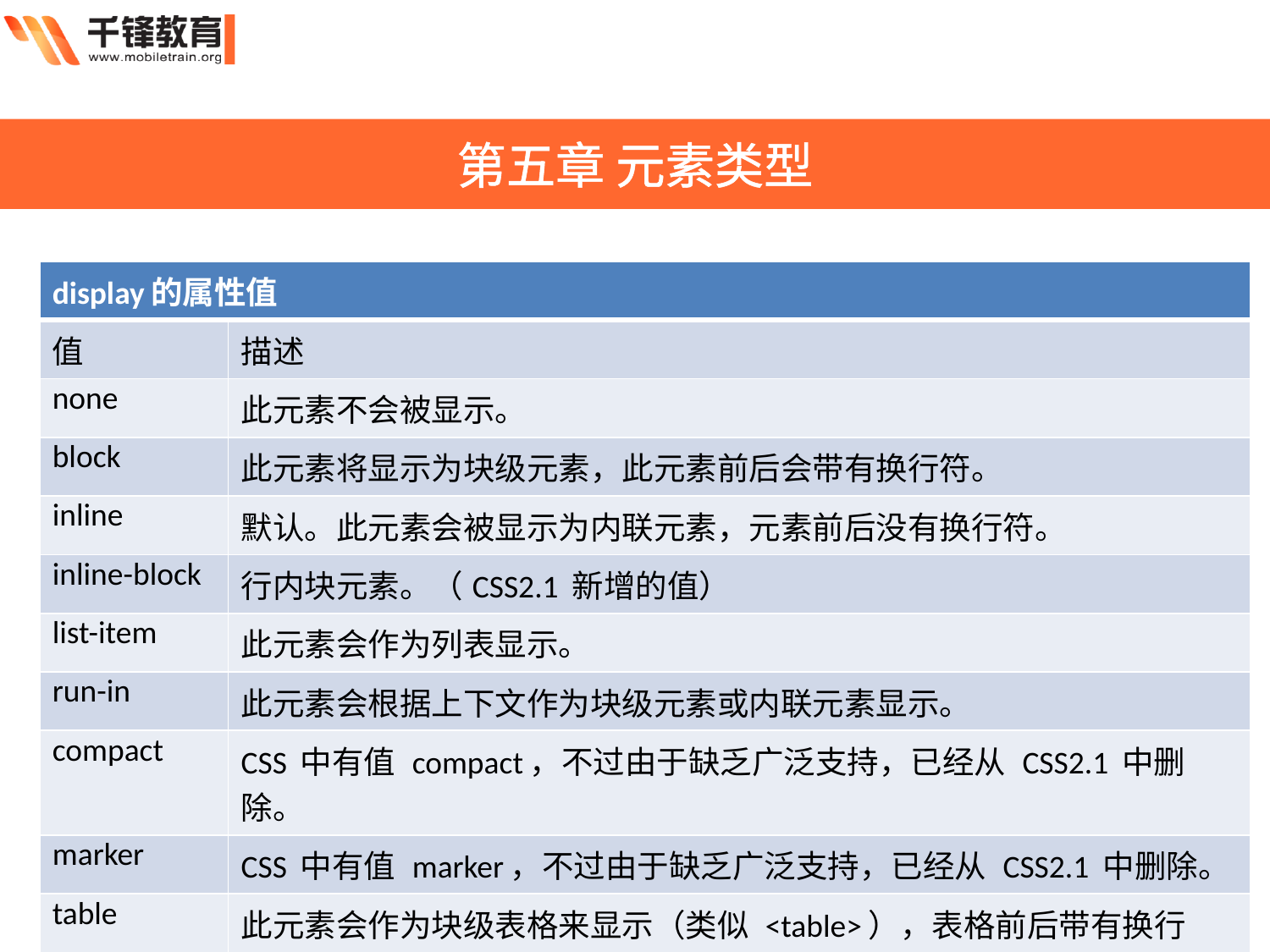

第五章 元素类型
| display的属性值 |  |
| --- | --- |
| 值 | 描述 |
| none | 此元素不会被显示。 |
| block | 此元素将显示为块级元素，此元素前后会带有换行符。 |
| inline | 默认。此元素会被显示为内联元素，元素前后没有换行符。 |
| inline-block | 行内块元素。（CSS2.1 新增的值） |
| list-item | 此元素会作为列表显示。 |
| run-in | 此元素会根据上下文作为块级元素或内联元素显示。 |
| compact | CSS 中有值 compact，不过由于缺乏广泛支持，已经从 CSS2.1 中删除。 |
| marker | CSS 中有值 marker，不过由于缺乏广泛支持，已经从 CSS2.1 中删除。 |
| table | 此元素会作为块级表格来显示（类似 <table>），表格前后带有换行符。 |
| inline-table | 此元素会作为内联表格来显示（类似 <table>），表格前后没有换行符。 |